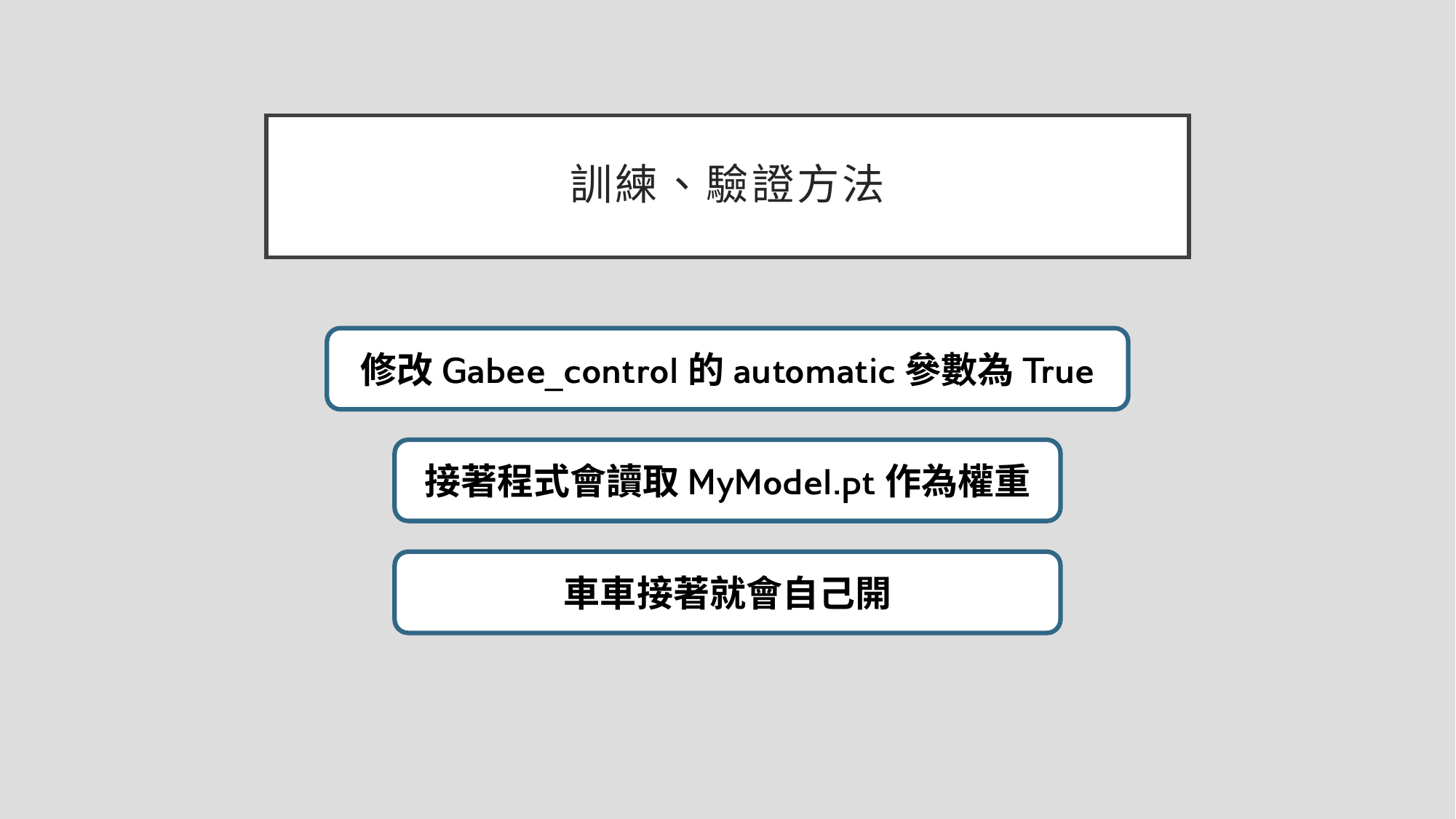

# 訓練、驗證方法
修改Gabee_control的automatic參數為True
接著程式會讀取MyModel.pt作為權重
車車接著就會自己開